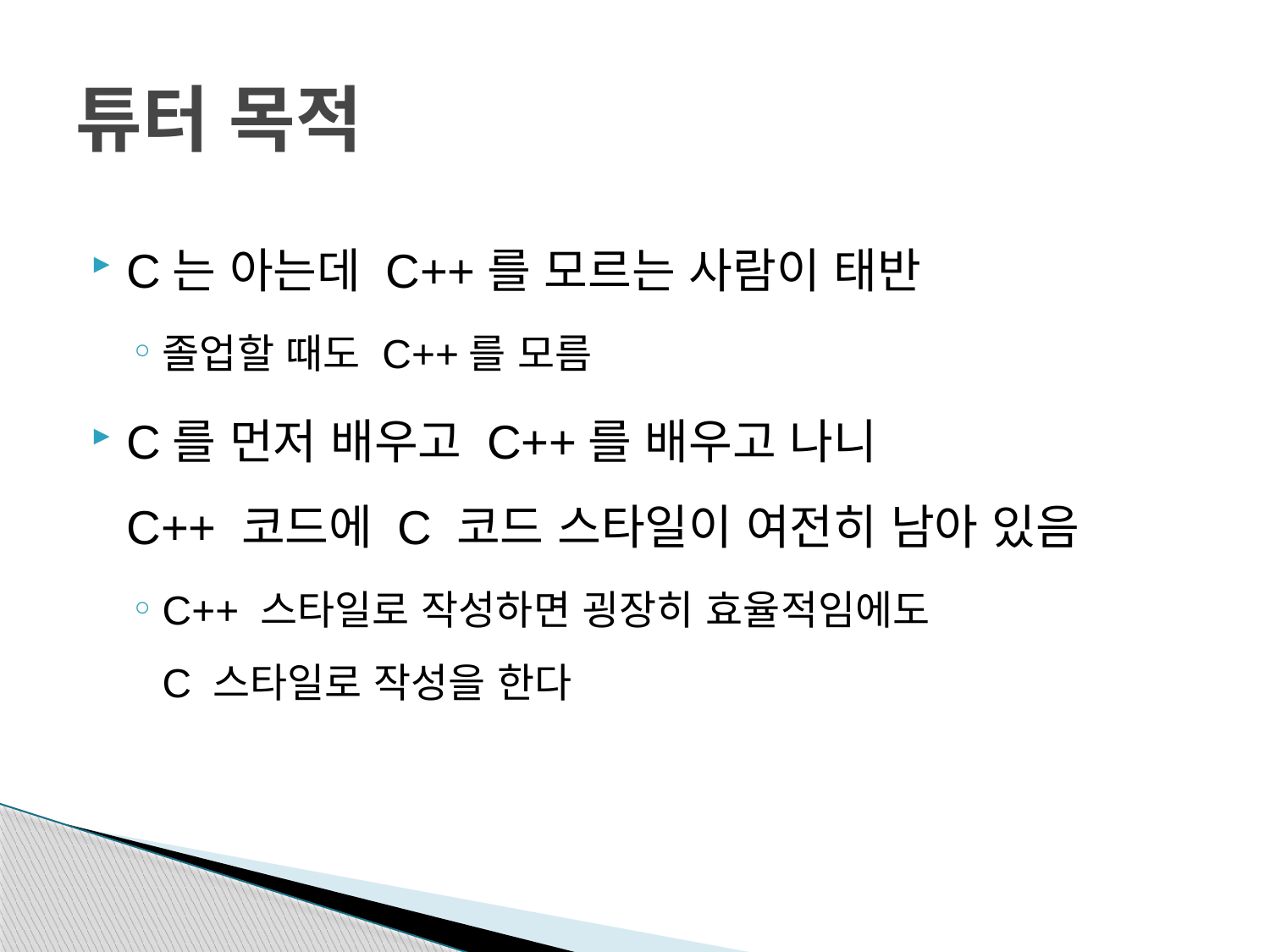

# 튜터 목적
C는 아는데 C++를 모르는 사람이 태반
졸업할 때도 C++를 모름
C를 먼저 배우고 C++를 배우고 나니
C++ 코드에 C 코드 스타일이 여전히 남아 있음
C++ 스타일로 작성하면 굉장히 효율적임에도
C 스타일로 작성을 한다